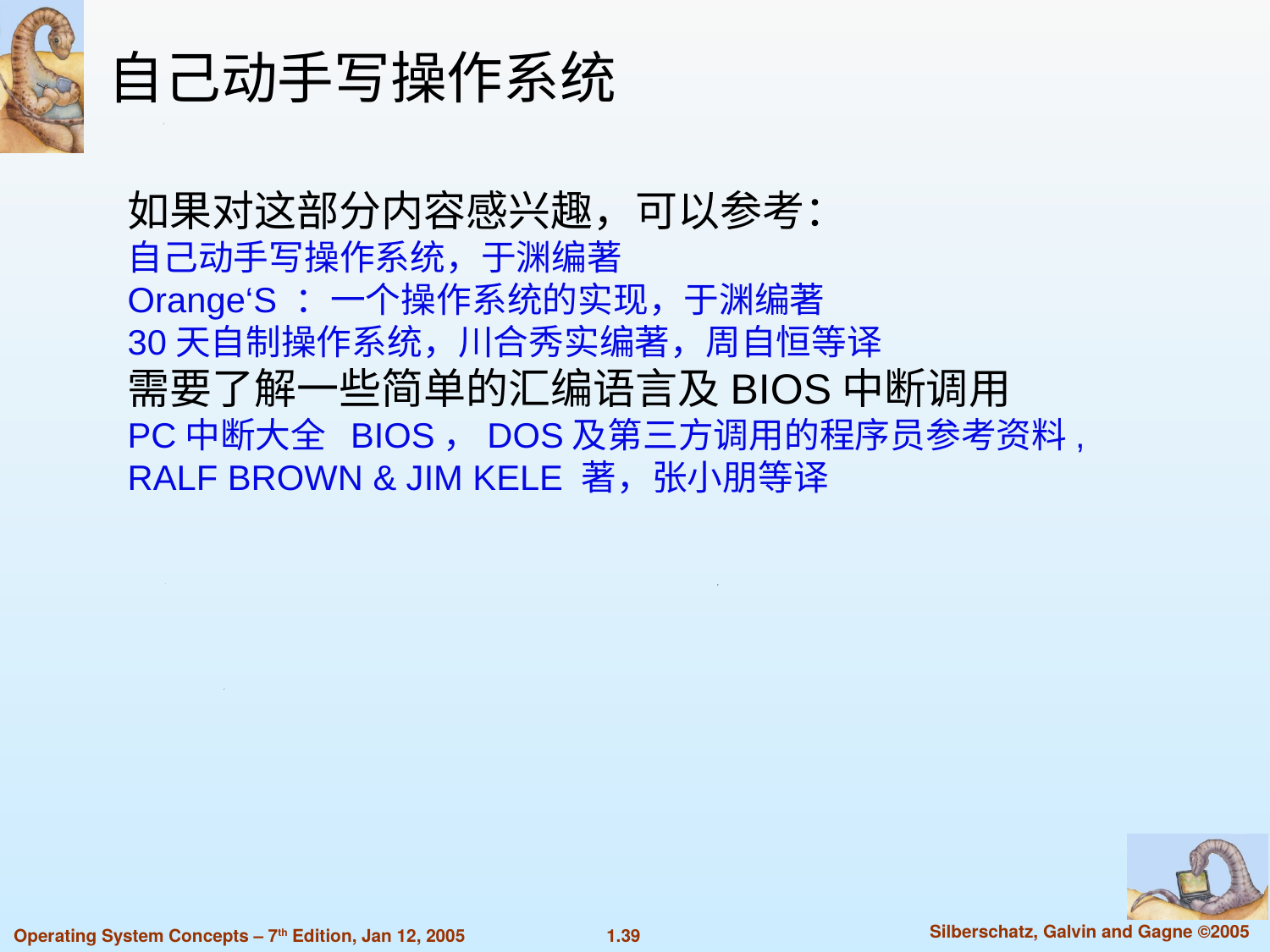

自己动手写操作系统
如果对这部分内容感兴趣，可以参考：
自己动手写操作系统，于渊编著
Orange‘S ：一个操作系统的实现，于渊编著
30天自制操作系统，川合秀实编著，周自恒等译
需要了解一些简单的汇编语言及BIOS中断调用
PC中断大全  BIOS，DOS及第三方调用的程序员参考资料, RALF BROWN & JIM KELE 著，张小朋等译